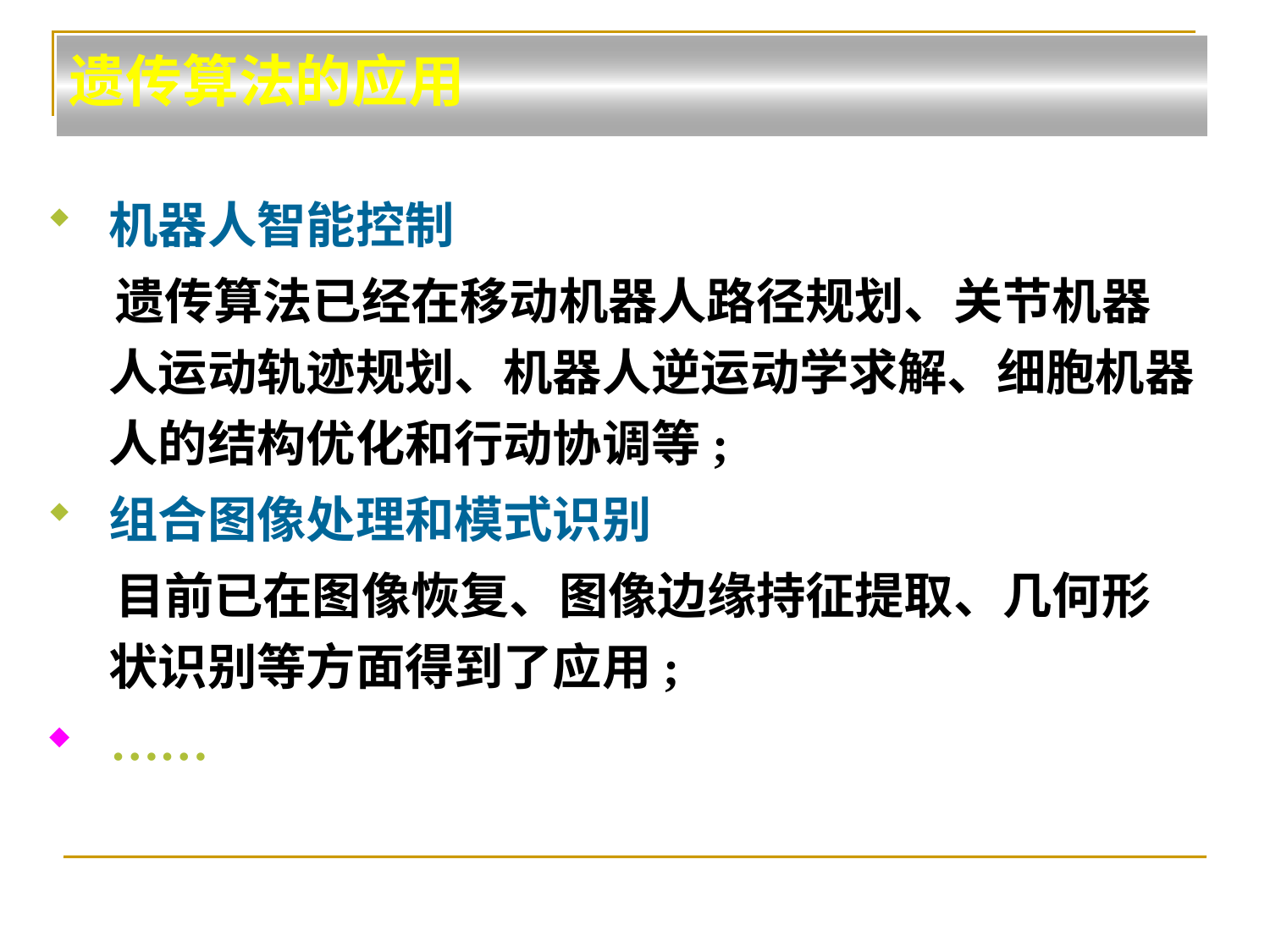

遗传算法的应用
机器人智能控制
     遗传算法已经在移动机器人路径规划、关节机器人运动轨迹规划、机器人逆运动学求解、细胞机器人的结构优化和行动协调等;
组合图像处理和模式识别
     目前已在图像恢复、图像边缘持征提取、几何形状识别等方面得到了应用;
……